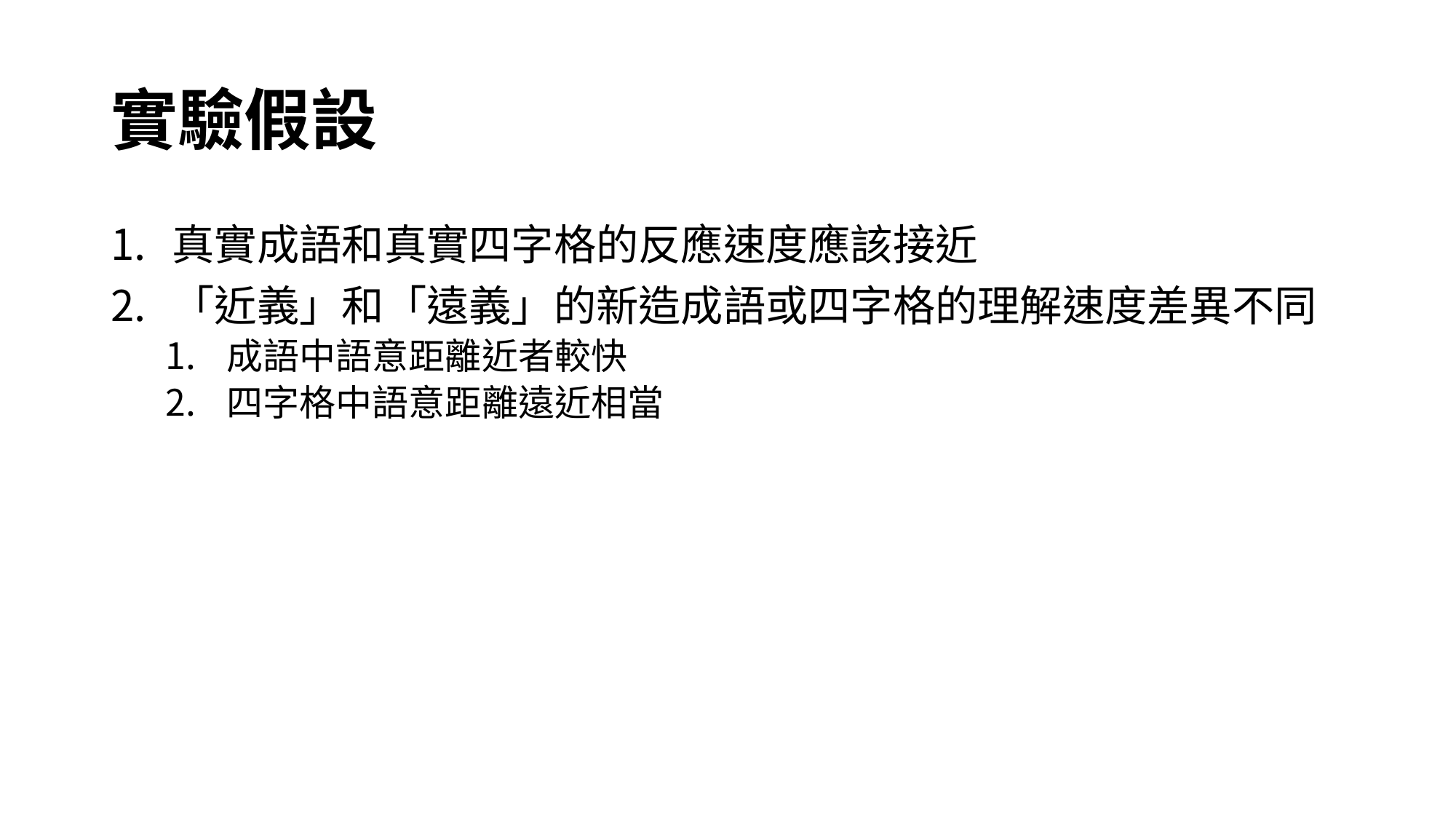

# 實驗假設
真實成語和真實四字格的反應速度應該接近
「近義」和「遠義」的新造成語或四字格的理解速度差異不同
成語中語意距離近者較快
四字格中語意距離遠近相當